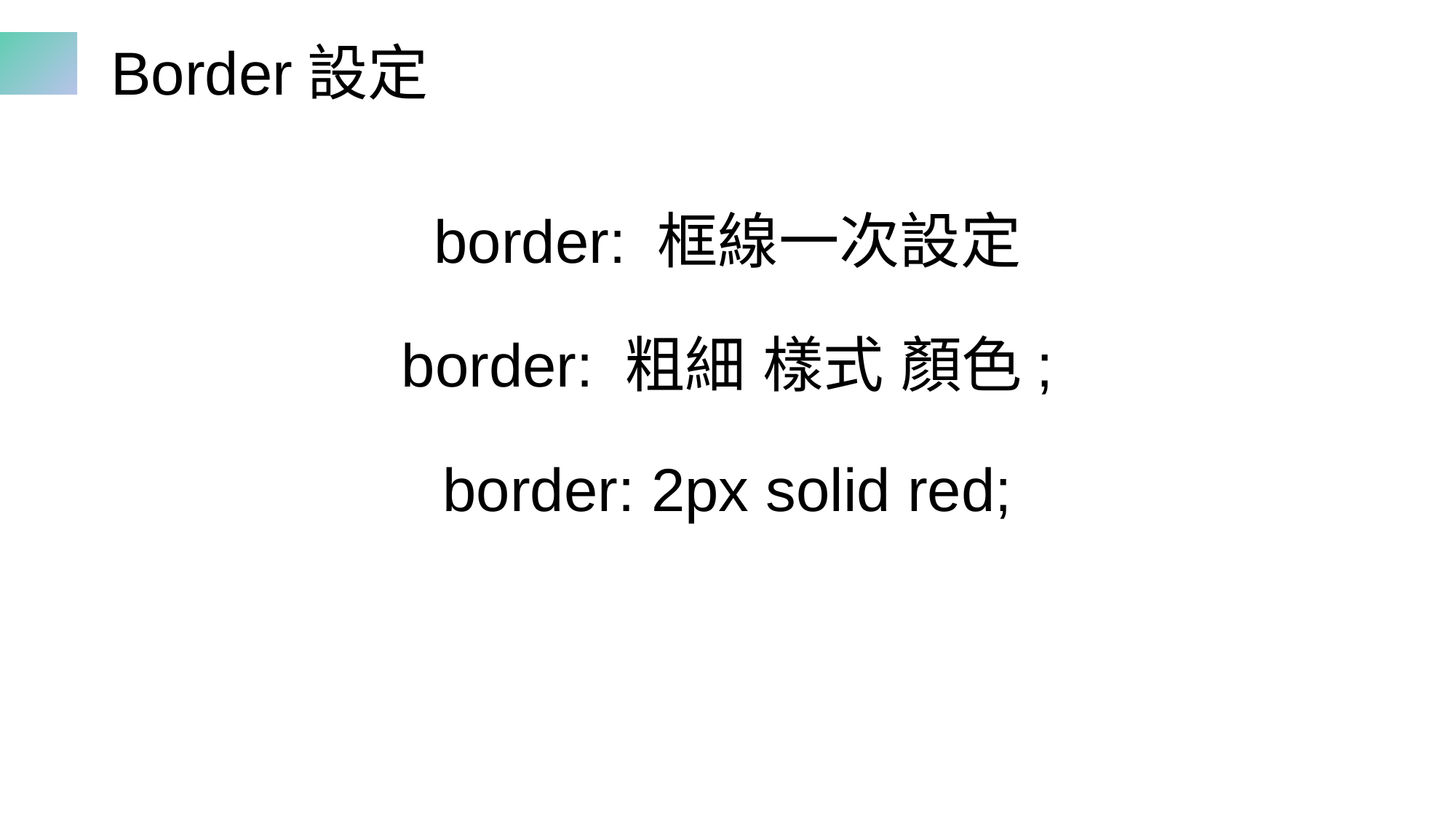

# Border設定
border: 框線一次設定
border: 粗細 樣式 顏色;
border: 2px solid red;